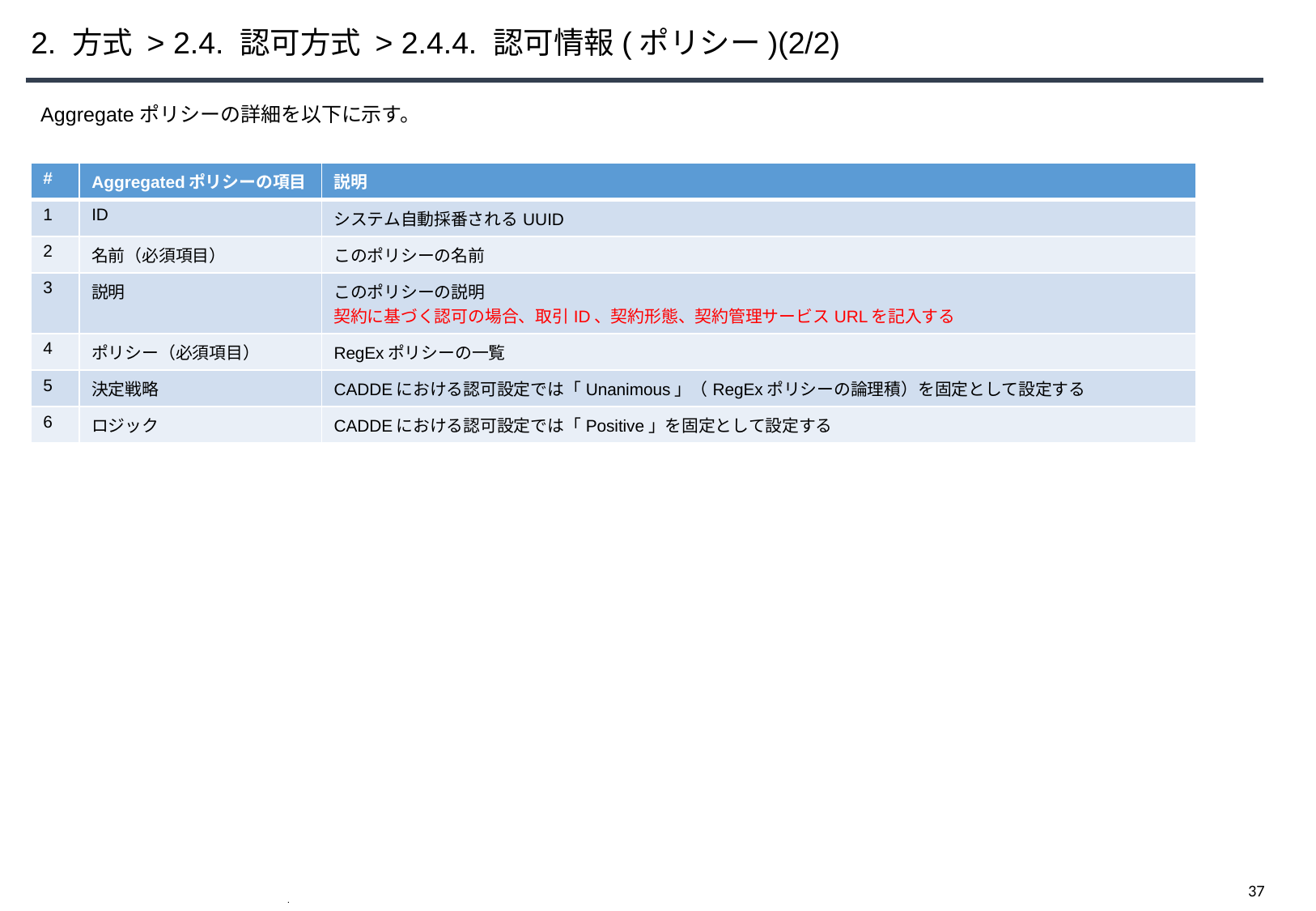

# 2. 方式 > 2.4. 認可方式 > 2.4.4. 認可情報(ポリシー)(2/2)
Aggregateポリシーの詳細を以下に示す。
| # | Aggregatedポリシーの項目 | 説明 |
| --- | --- | --- |
| 1 | ID | システム自動採番されるUUID |
| 2 | 名前（必須項目） | このポリシーの名前 |
| 3 | 説明 | このポリシーの説明 契約に基づく認可の場合、取引ID、契約形態、契約管理サービスURLを記入する |
| 4 | ポリシー（必須項目） | RegExポリシーの一覧 |
| 5 | 決定戦略 | CADDEにおける認可設定では「Unanimous」（RegExポリシーの論理積）を固定として設定する |
| 6 | ロジック | CADDEにおける認可設定では「Positive」を固定として設定する |